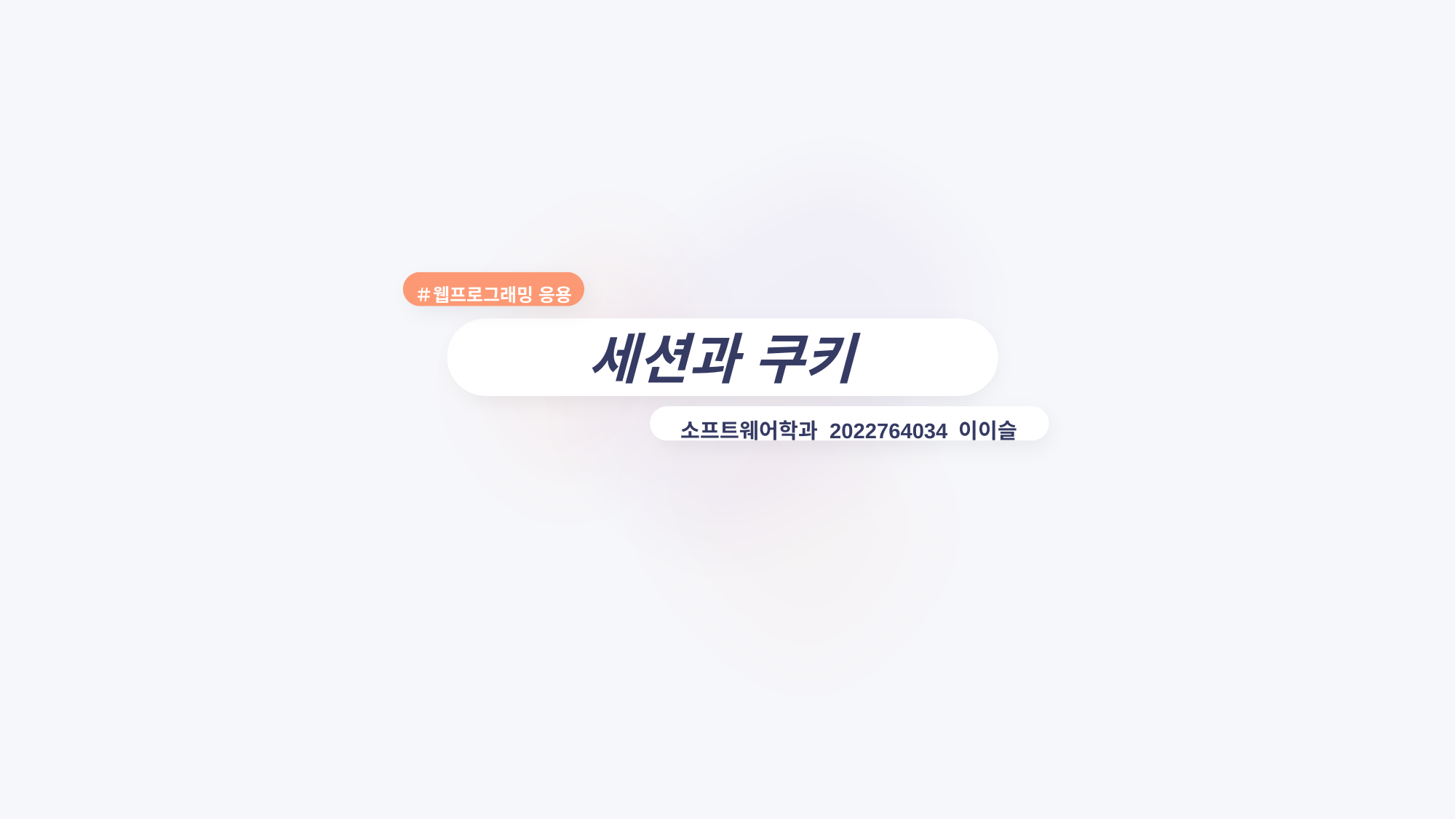

＃웹프로그래밍 응용
세션과 쿠키
소프트웨어학과 2022764034 이이슬